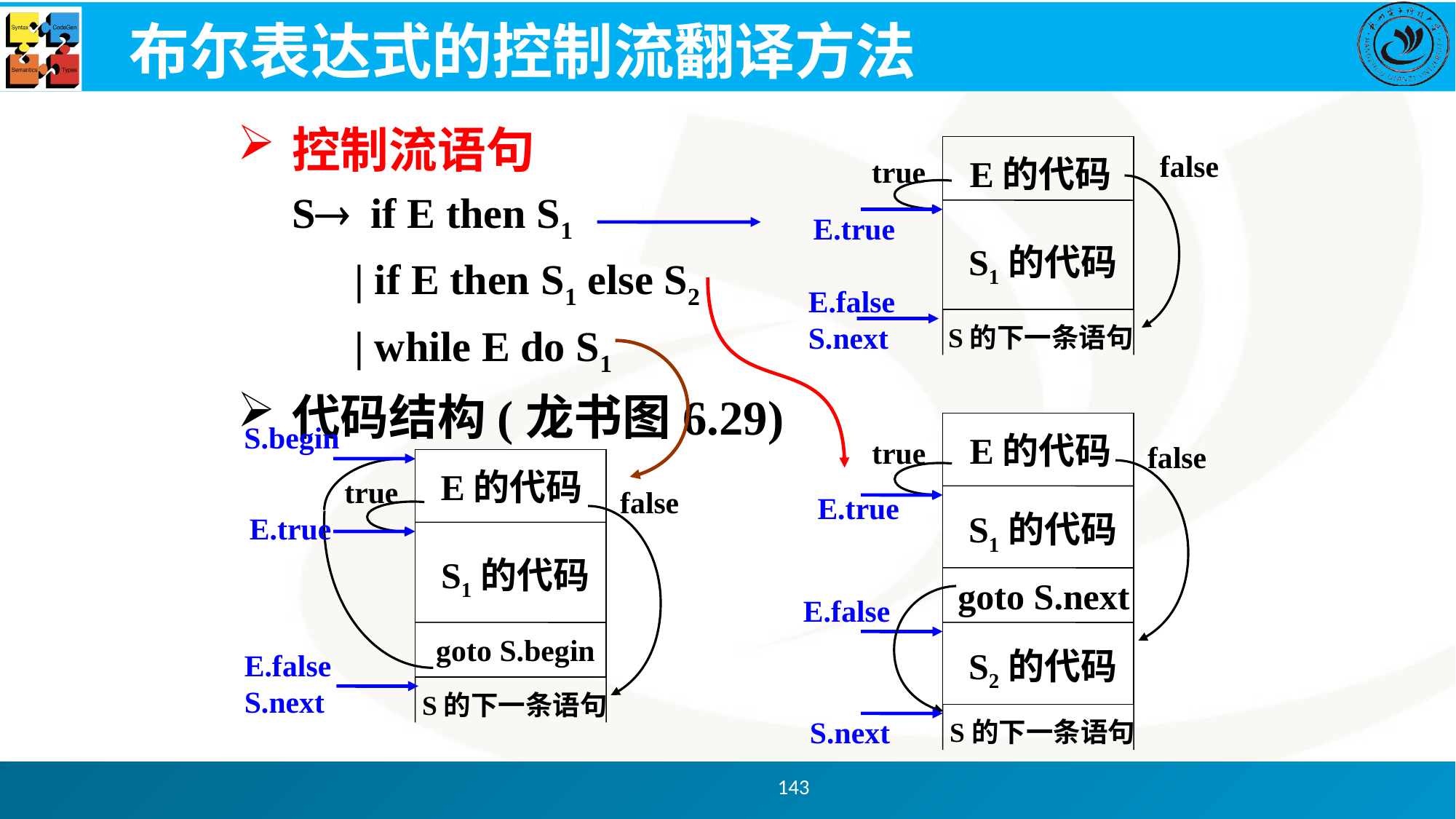

# 布尔表达式的控制流翻译方法
控制流语句
S→  if E then S1
      | if E then S1 else S2
      | while E do S1
代码结构(龙书图6.29)

E的代码

S1的代码

S的下一条语句
false

true

E.true

E.false
S.next

S.begin

E的代码
S1的代码
goto S.next

S2的代码

S的下一条语句
true

false

E的代码
S1的代码

goto S.begin

S的下一条语句

true

false

E.true

E.true

E.false

E.false
S.next

S.next

143